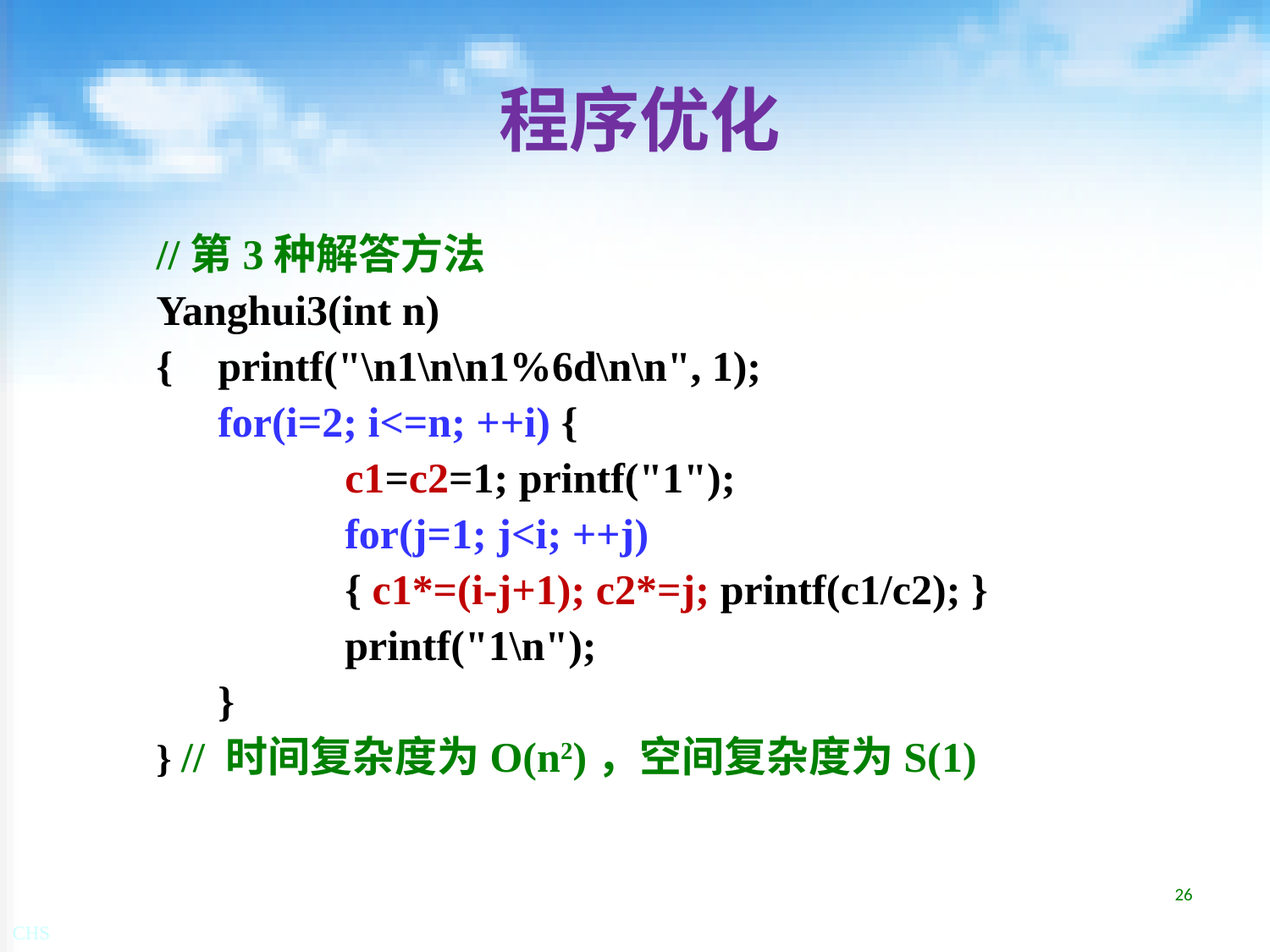

# 程序优化
//第3种解答方法
Yanghui3(int n)
{	printf("\n1\n\n1%6d\n\n", 1);
	for(i=2; i<=n; ++i) {
		c1=c2=1; printf("1");
		for(j=1; j<i; ++j)
		{ c1*=(i-j+1); c2*=j; printf(c1/c2); }
		printf("1\n");
	}
} // 时间复杂度为O(n2)，空间复杂度为S(1)
26